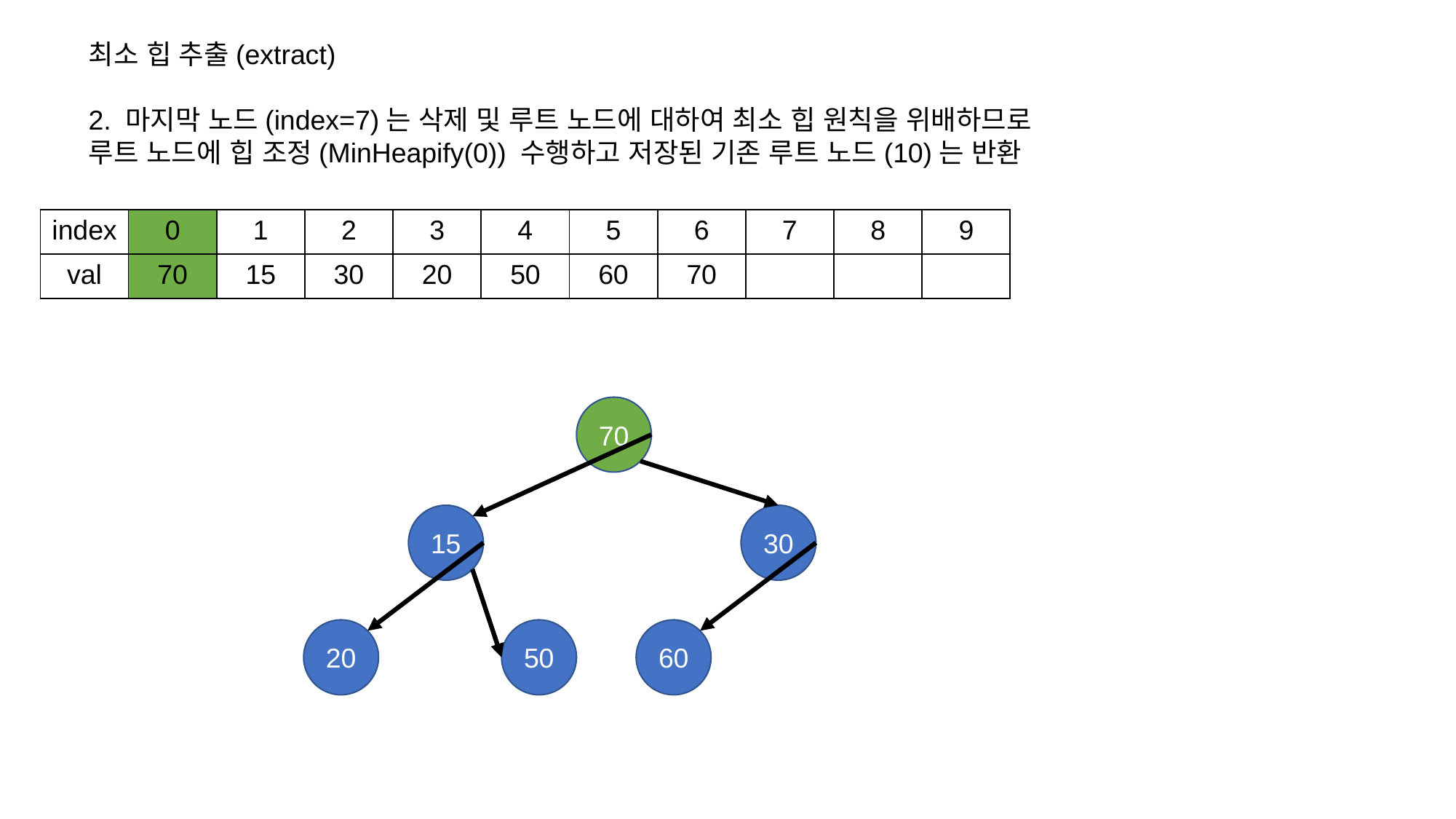

최소 힙 추출(extract)

2. 마지막 노드(index=7)는 삭제 및 루트 노드에 대하여 최소 힙 원칙을 위배하므로
루트 노드에 힙 조정(MinHeapify(0)) 수행하고 저장된 기존 루트 노드(10)는 반환
| index | 0 | 1 | 2 | 3 | 4 | 5 | 6 | 7 | 8 | 9 |
| --- | --- | --- | --- | --- | --- | --- | --- | --- | --- | --- |
| val | 70 | 15 | 30 | 20 | 50 | 60 | 70 |  |  |  |
70
15
30
20
50
60